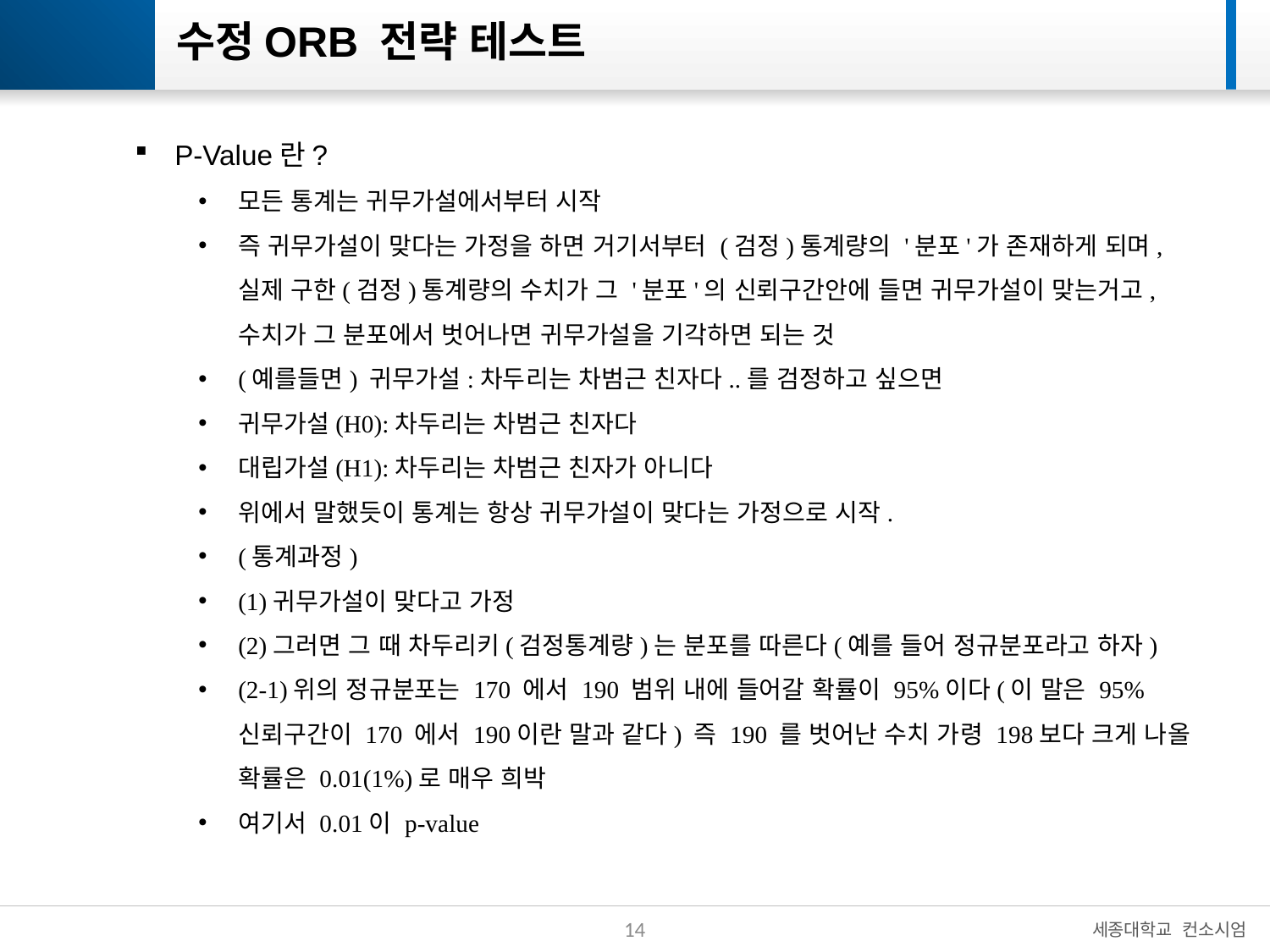

# 수정ORB 전략 테스트

P-Value란?
모든 통계는 귀무가설에서부터 시작
즉 귀무가설이 맞다는 가정을 하면 거기서부터 (검정)통계량의 '분포'가 존재하게 되며, 실제 구한(검정)통계량의 수치가 그 '분포'의 신뢰구간안에 들면 귀무가설이 맞는거고,수치가 그 분포에서 벗어나면 귀무가설을 기각하면 되는 것
(예를들면) 귀무가설:차두리는 차범근 친자다..를 검정하고 싶으면
귀무가설(H0):차두리는 차범근 친자다
대립가설(H1):차두리는 차범근 친자가 아니다
위에서 말했듯이 통계는 항상 귀무가설이 맞다는 가정으로 시작.
(통계과정)
(1)귀무가설이 맞다고 가정
(2)그러면 그 때 차두리키(검정통계량)는 분포를 따른다(예를 들어 정규분포라고 하자)
(2-1)위의 정규분포는 170 에서 190 범위 내에 들어갈 확률이 95%이다(이 말은 95% 신뢰구간이 170 에서 190이란 말과 같다) 즉 190 를 벗어난 수치 가령 198보다 크게 나올 확률은 0.01(1%)로 매우 희박
여기서 0.01이 p-value